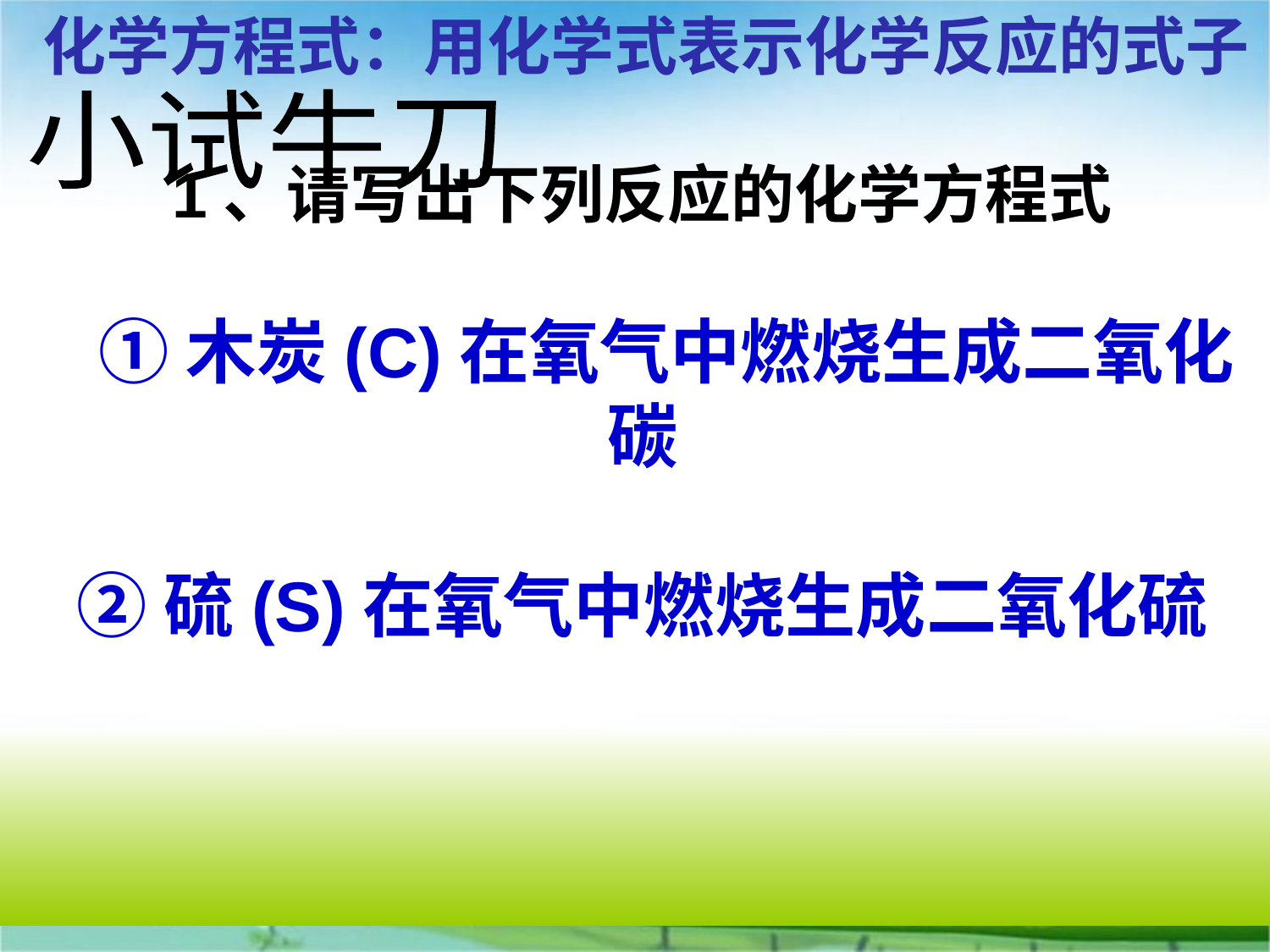

化学方程式：用化学式表示化学反应的式子
小试牛刀
1、请写出下列反应的化学方程式

   ①木炭(C)在氧气中燃烧生成二氧化碳

②硫(S)在氧气中燃烧生成二氧化硫